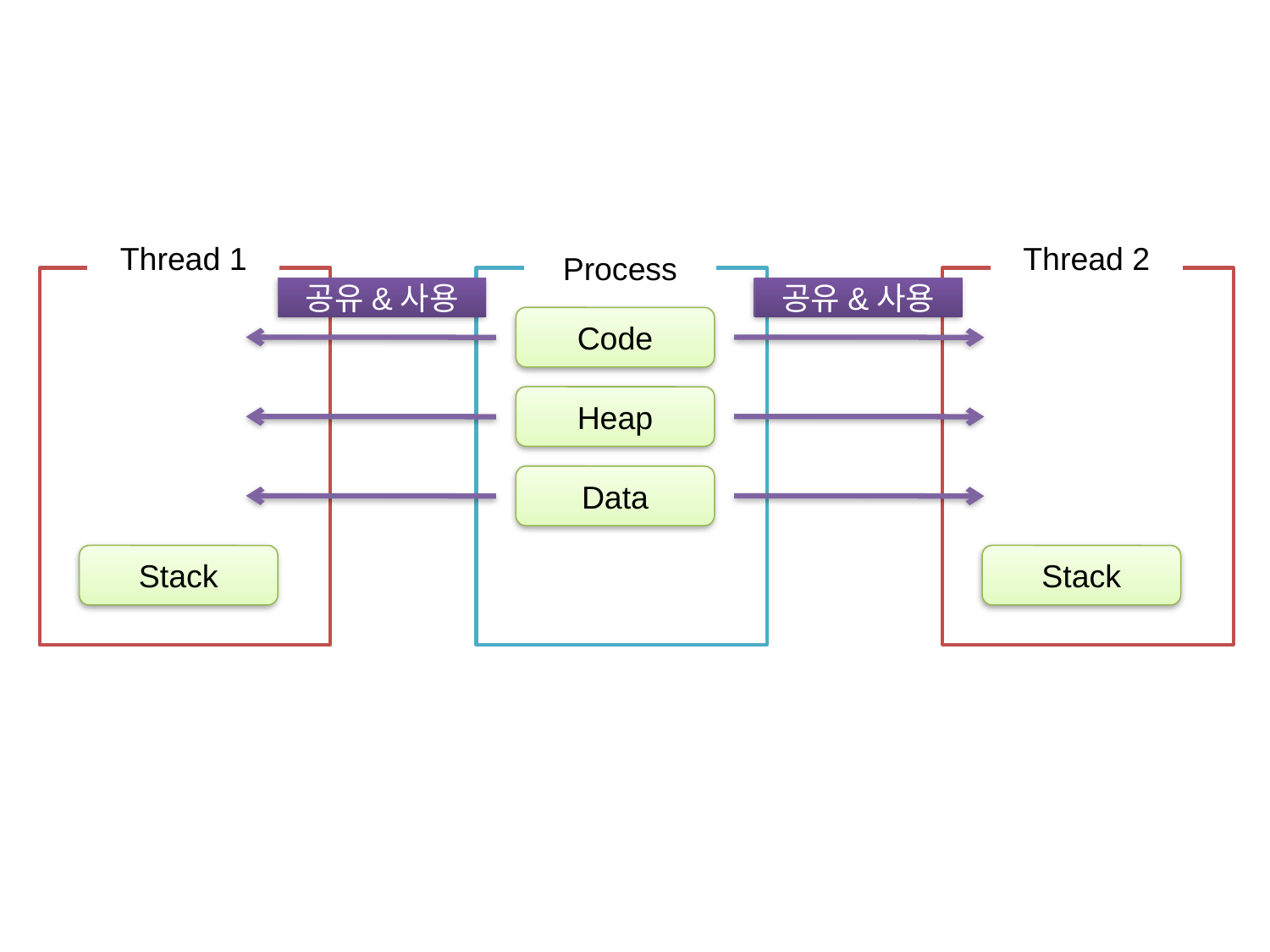

Thread 1
Thread 2
Process

공유&사용
공유&사용
Code
Heap
Data
Stack
Stack